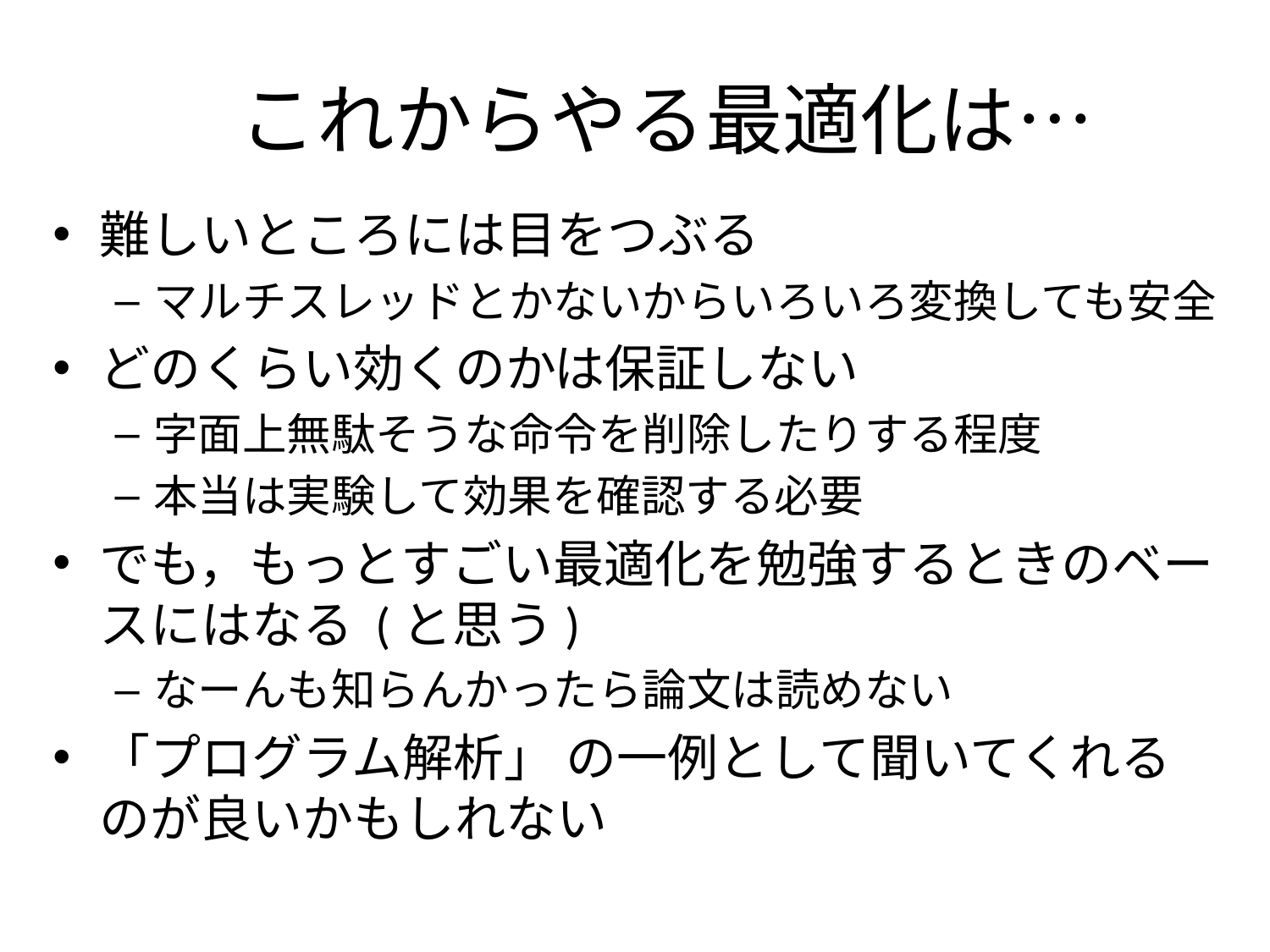

# これからやる最適化は…
難しいところには目をつぶる
マルチスレッドとかないからいろいろ変換しても安全
どのくらい効くのかは保証しない
字面上無駄そうな命令を削除したりする程度
本当は実験して効果を確認する必要
でも，もっとすごい最適化を勉強するときのベースにはなる (と思う)
なーんも知らんかったら論文は読めない
「プログラム解析」 の一例として聞いてくれるのが良いかもしれない